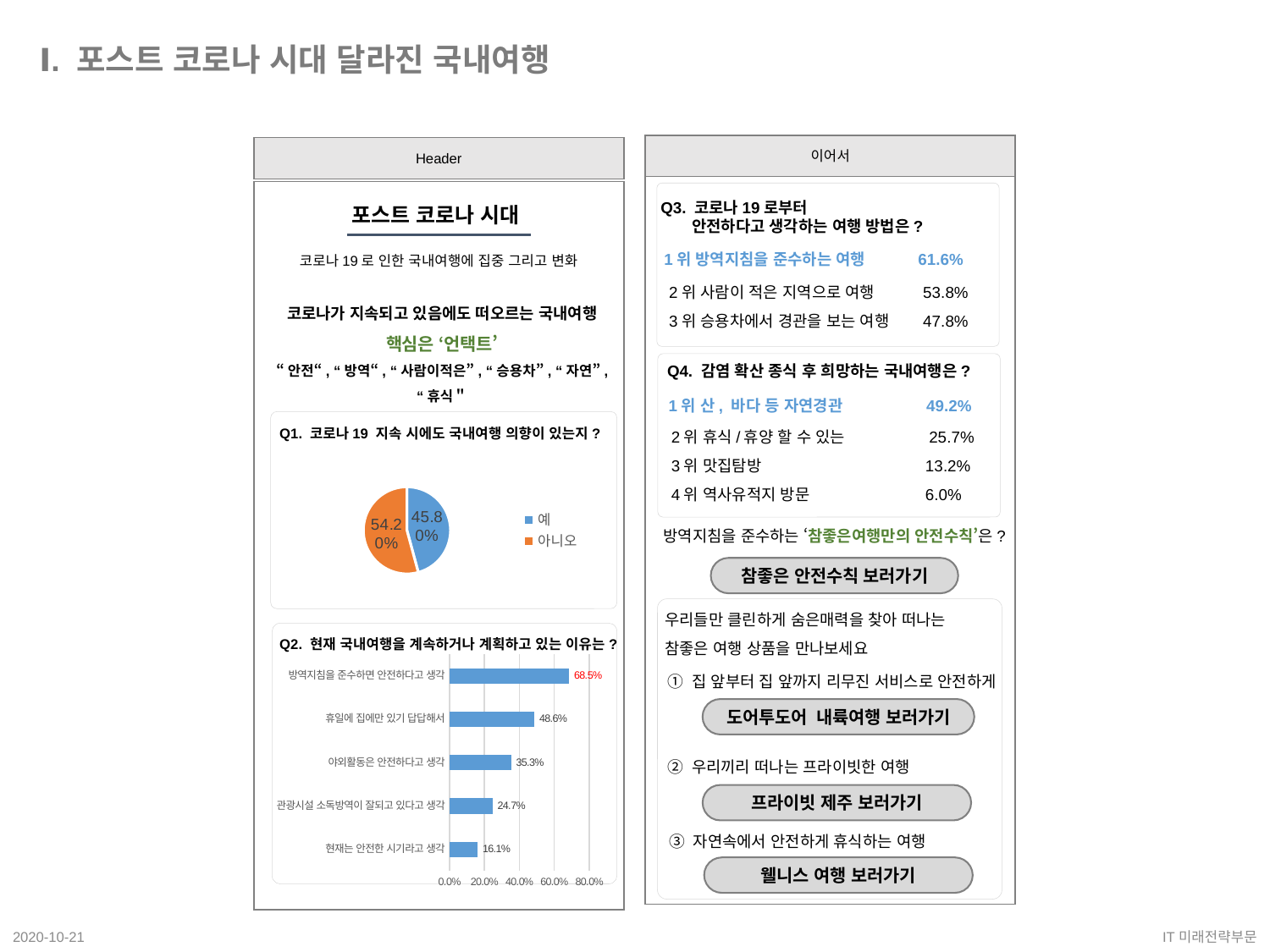

Ⅰ. 포스트 코로나 시대 달라진 국내여행
이어서
Header
집중 키워드
 “안전”, “방역“, “사람이 적은 지역“, “승용차”, “자연”, “휴식”

Q3. 코로나19로부터
       안전하다고 생각하는 여행 방법은?
포스트 코로나 시대
코로나19로 인한 국내여행에 집중 그리고 변화
1위 방역지침을 준수하는 여행	61.6%
2위 사람이 적은 지역으로 여행	53.8%
3위 승용차에서 경관을 보는 여행	47.8%
코로나가 지속되고 있음에도 떠오르는 국내여행
핵심은 ‘언택트’
“안전“, “방역“, “사람이적은”, “승용차”, “자연”, “휴식＂

Q4. 감염 확산 종식 후 희망하는 국내여행은?
1위 산, 바다 등 자연경관                  49.2%

2위 휴식/휴양 할 수 있는                  25.7%
3위 맛집탐방                                    13.2%
4위 역사유적지 방문	6.0%
Q1. 코로나19 지속 시에도 국내여행 의향이 있는지?

### Chart

| Category | 판매 |
|---|---|
| 예 | 0.458 |
| 아니오 | 0.542 |
방역지침을 준수하는 ‘참좋은여행만의 안전수칙’은?
참좋은 안전수칙 보러가기
우리들만 클린하게 숨은매력을 찾아 떠나는
참좋은 여행 상품을 만나보세요

Q2. 현재 국내여행을 계속하거나 계획하고 있는 이유는?

### Chart

| Category | 응답율 |
|---|---|
| 현재는 안전한 시기라고 생각 | 0.161 |
| 관광시설 소독방역이 잘되고 있다고 생각 | 0.247 |
| 야외활동은 안전하다고 생각 | 0.353 |
| 휴일에 집에만 있기 답답해서 | 0.486 |
| 방역지침을 준수하면 안전하다고 생각 | 0.685 |
① 집 앞부터 집 앞까지 리무진 서비스로 안전하게

② 우리끼리 떠나는 프라이빗한 여행

도어투도어  내륙여행 보러가기
프라이빗 제주 보러가기
③ 자연속에서 안전하게 휴식하는 여행
웰니스 여행 보러가기
2020-10-21
IT미래전략부문